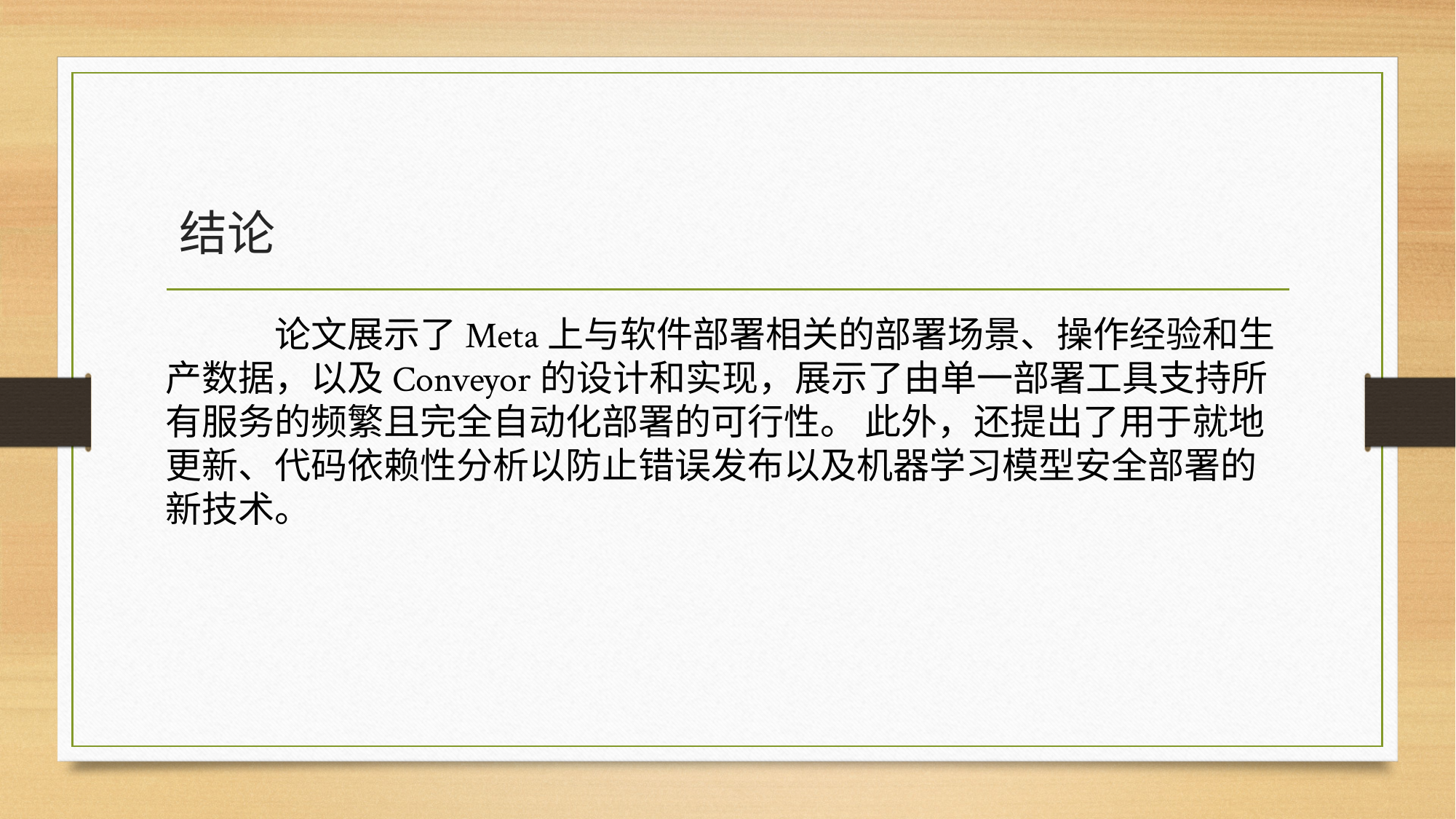

# 结论
	论文展示了Meta上与软件部署相关的部署场景、操作经验和生产数据，以及Conveyor的设计和实现，展示了由单一部署工具支持所有服务的频繁且完全自动化部署的可行性。 此外，还提出了用于就地更新、代码依赖性分析以防止错误发布以及机器学习模型安全部署的新技术。